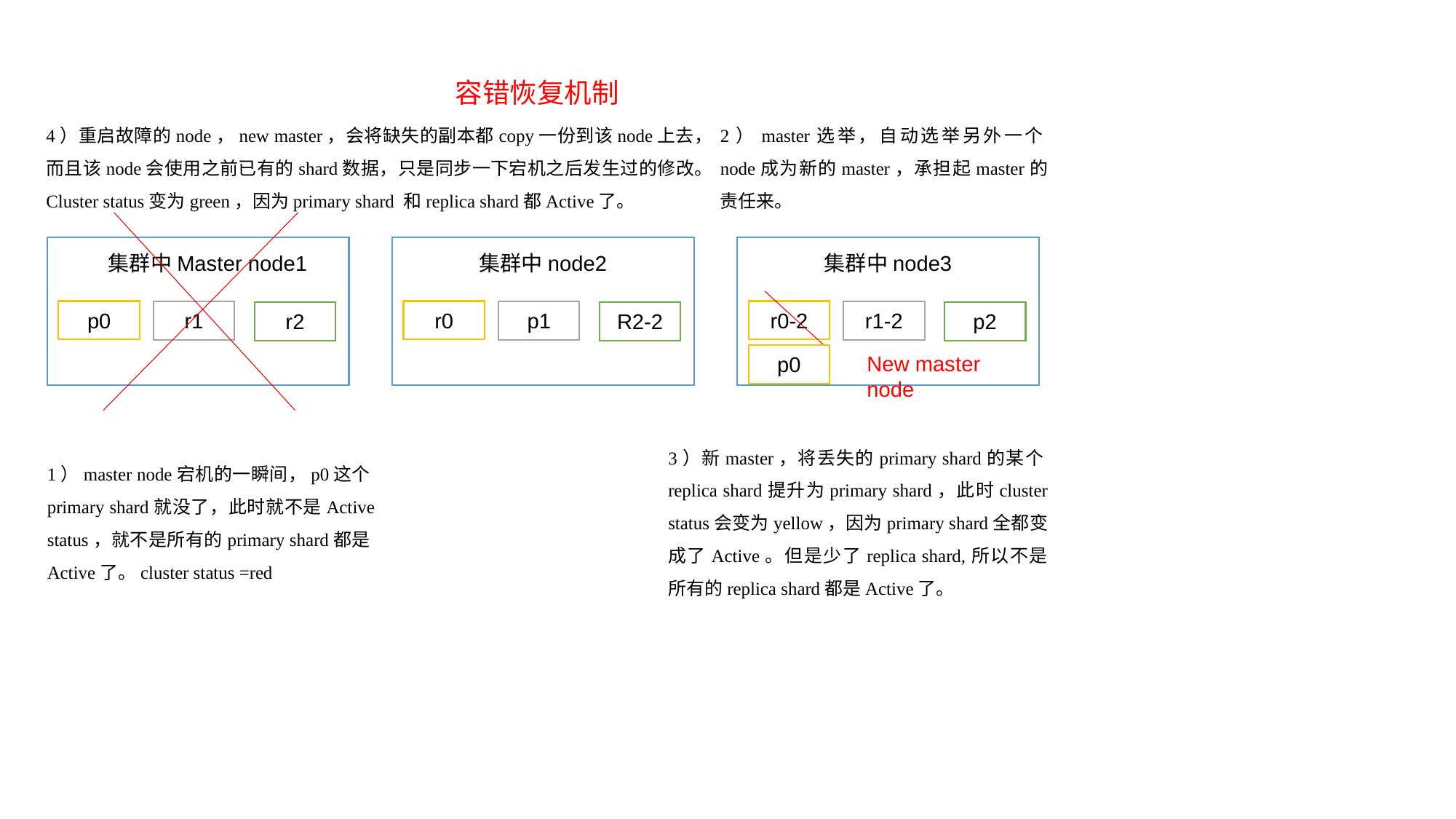

容错恢复机制
4）重启故障的node，new master，会将缺失的副本都copy一份到该node上去，而且该node会使用之前已有的shard数据，只是同步一下宕机之后发生过的修改。Cluster status变为green，因为primary shard 和replica shard都Active了。
2）master选举，自动选举另外一个node成为新的master，承担起master的责任来。

集群中Master node1
集群中node2
集群中node3
p0
r0
r0-2
r1
p1
r1-2
r2
R2-2
p2
p0
New master node
3）新master，将丢失的primary shard的某个replica shard提升为primary shard，此时cluster status会变为yellow，因为primary shard全都变成了Active。但是少了replica shard,所以不是所有的replica shard都是Active了。
1）master node宕机的一瞬间，p0这个primary shard就没了，此时就不是Active status，就不是所有的primary shard都是Active了。cluster status =red